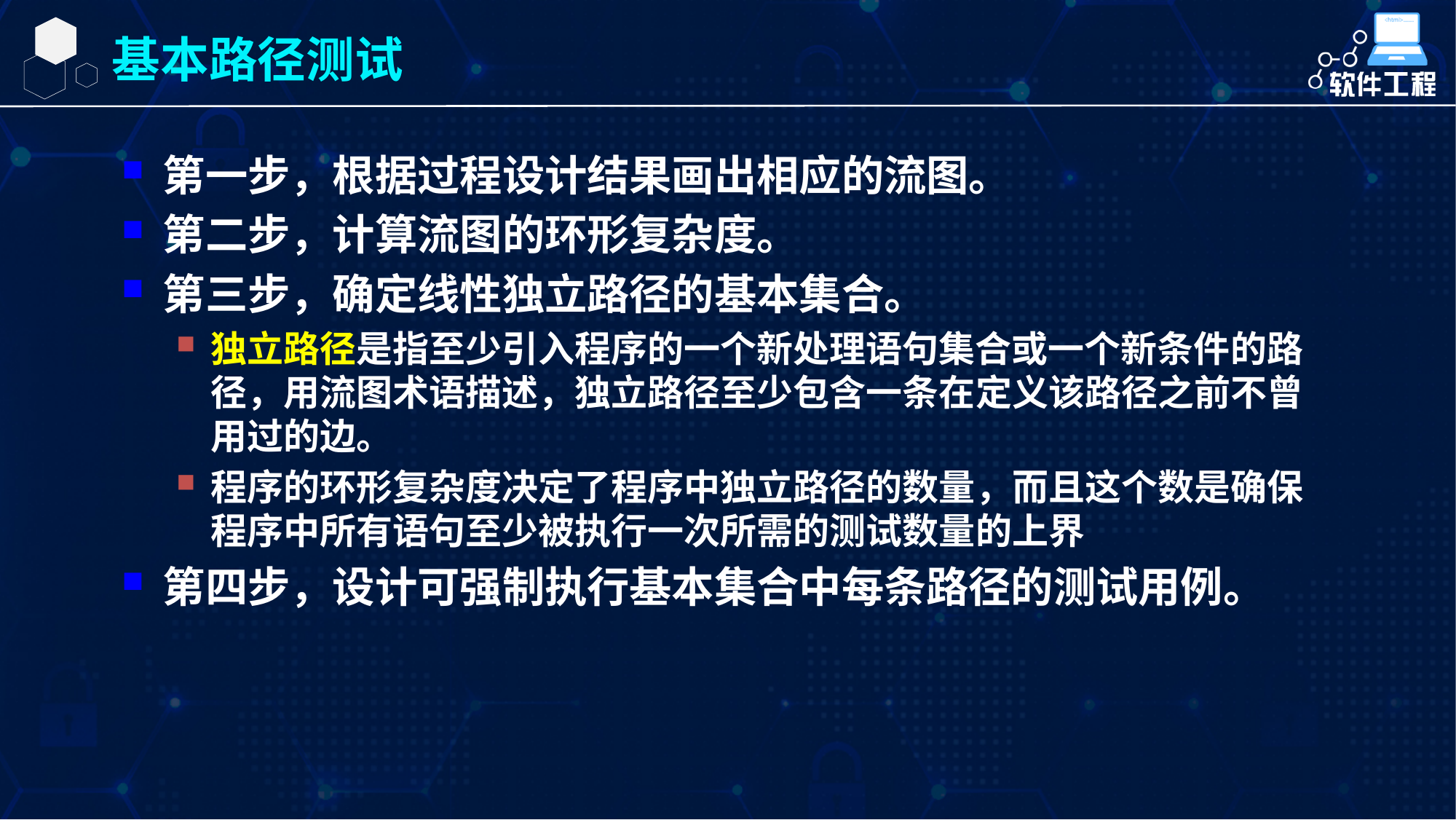

基本路径测试
第一步，根据过程设计结果画出相应的流图。
第二步，计算流图的环形复杂度。
第三步，确定线性独立路径的基本集合。
独立路径是指至少引入程序的一个新处理语句集合或一个新条件的路径，用流图术语描述，独立路径至少包含一条在定义该路径之前不曾用过的边。
程序的环形复杂度决定了程序中独立路径的数量，而且这个数是确保程序中所有语句至少被执行一次所需的测试数量的上界
第四步，设计可强制执行基本集合中每条路径的测试用例。